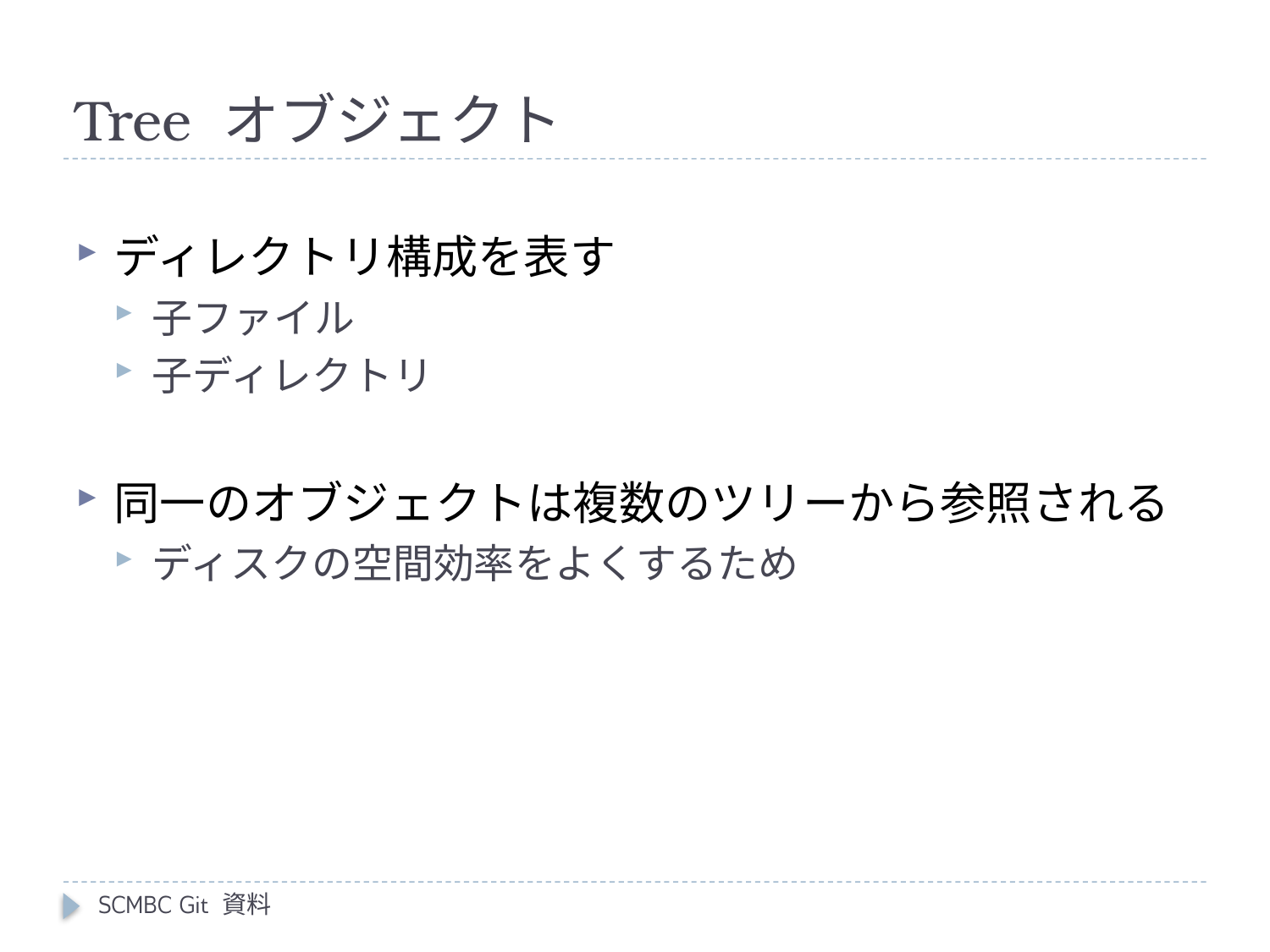

# Tree オブジェクト
ディレクトリ構成を表す
子ファイル
子ディレクトリ

同一のオブジェクトは複数のツリーから参照される
ディスクの空間効率をよくするため
SCMBC Git 資料